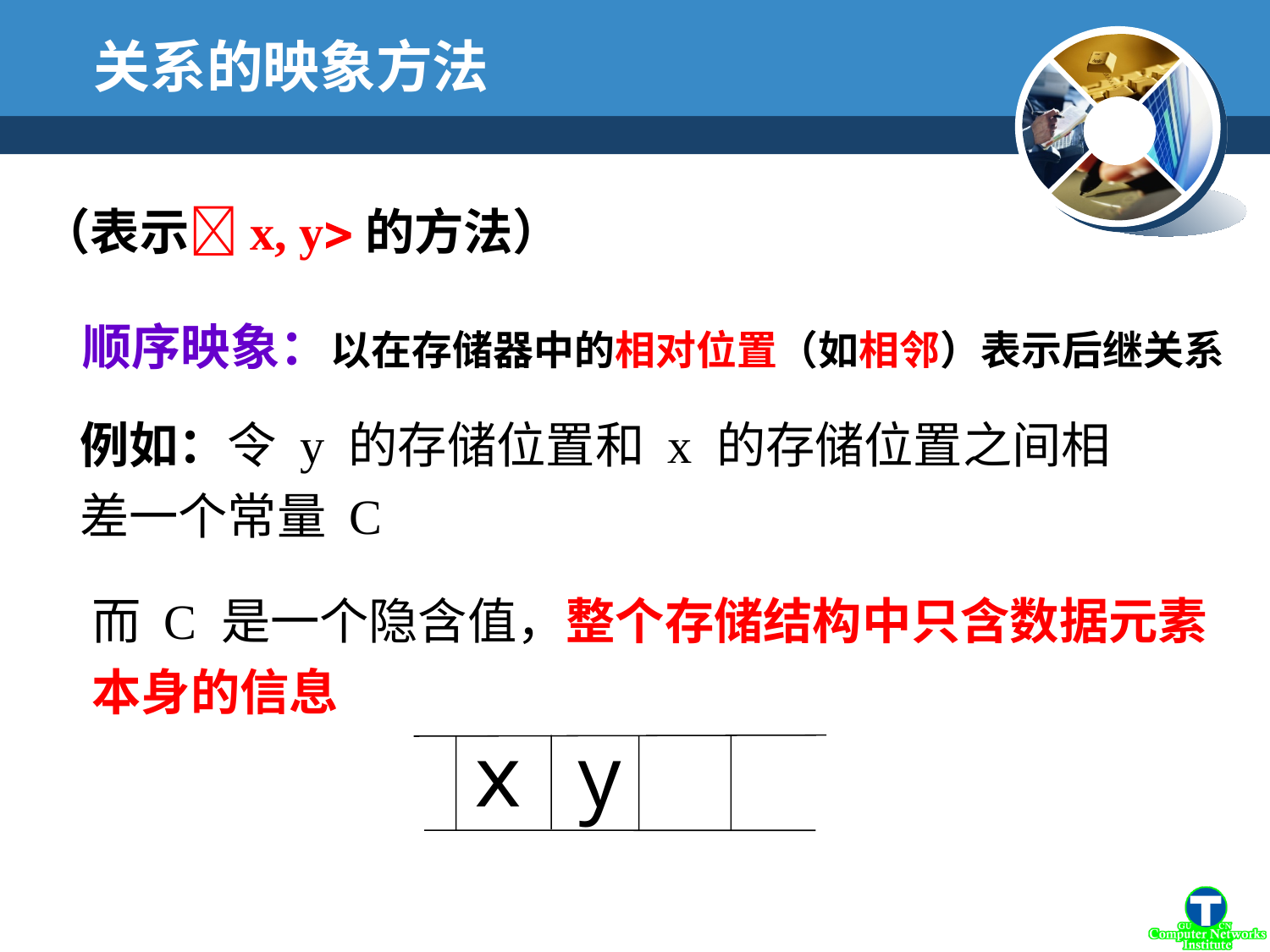

关系的映象方法
（表示<x, y>的方法）
顺序映象：
以在存储器中的相对位置（如相邻）表示后继关系
例如：令 y 的存储位置和 x 的存储位置之间相差一个常量 C
而 C 是一个隐含值，整个存储结构中只含数据元素本身的信息
 x y